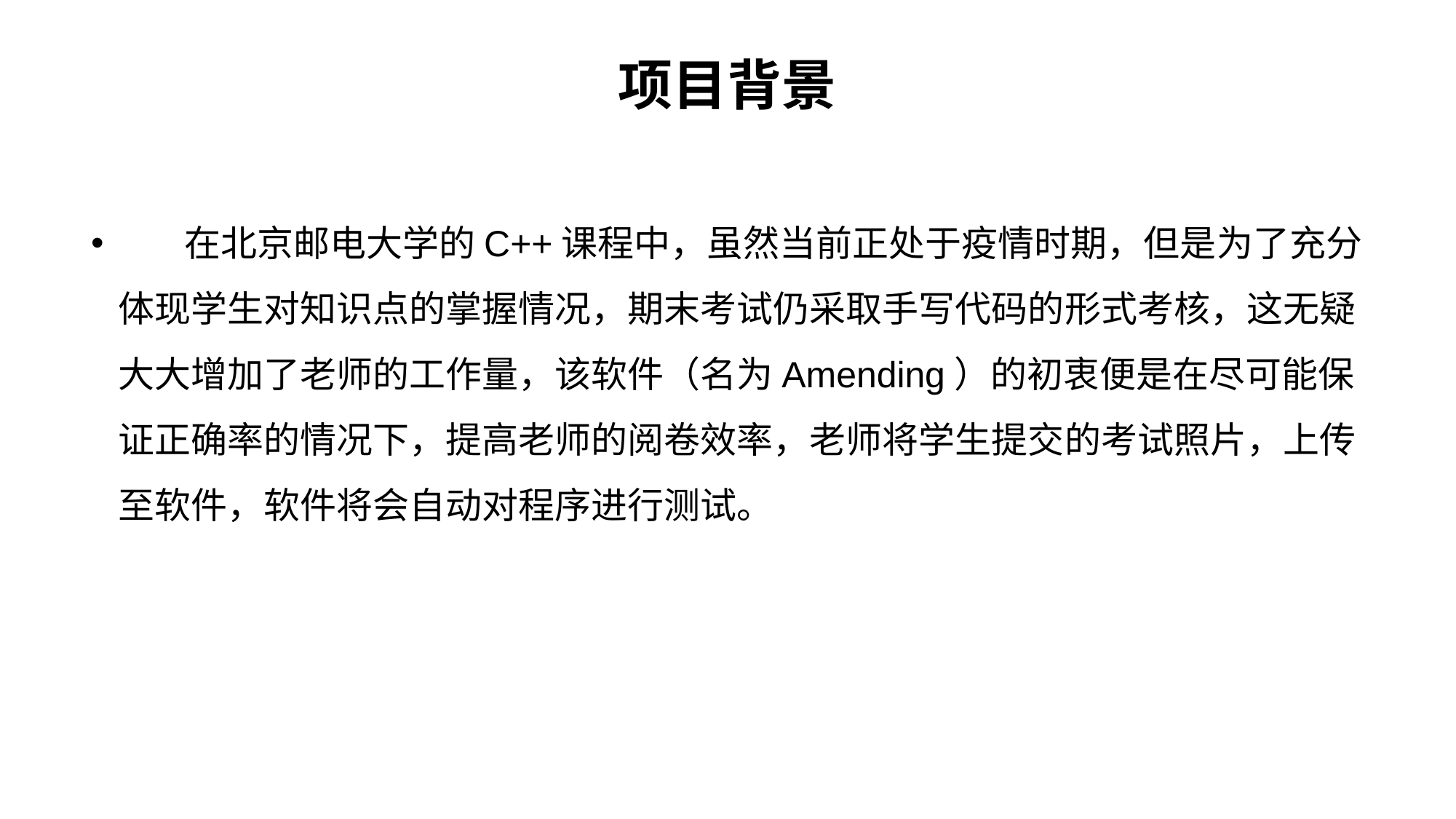

# 项目背景

       在北京邮电大学的C++课程中，虽然当前正处于疫情时期，但是为了充分体现学生对知识点的掌握情况，期末考试仍采取手写代码的形式考核，这无疑大大增加了老师的工作量，该软件（名为Amending）的初衷便是在尽可能保证正确率的情况下，提高老师的阅卷效率，老师将学生提交的考试照片，上传至软件，软件将会自动对程序进行测试。